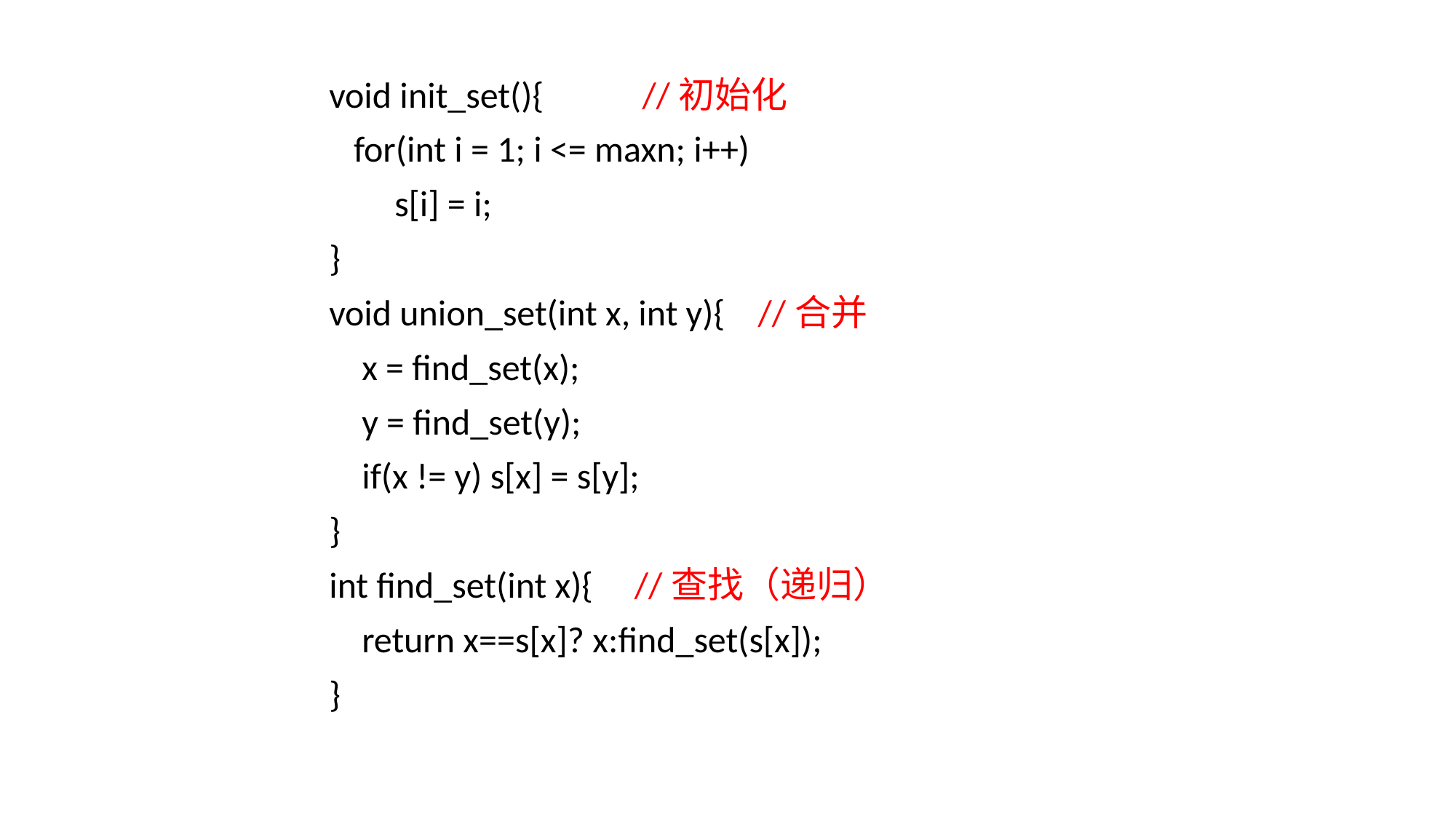

void init_set(){            //初始化
   for(int i = 1; i <= maxn; i++)
        s[i] = i;
}
void union_set(int x, int y){    //合并
    x = find_set(x);
    y = find_set(y);
    if(x != y) s[x] = s[y];
}
int find_set(int x){     //查找（递归）
    return x==s[x]? x:find_set(s[x]);
}